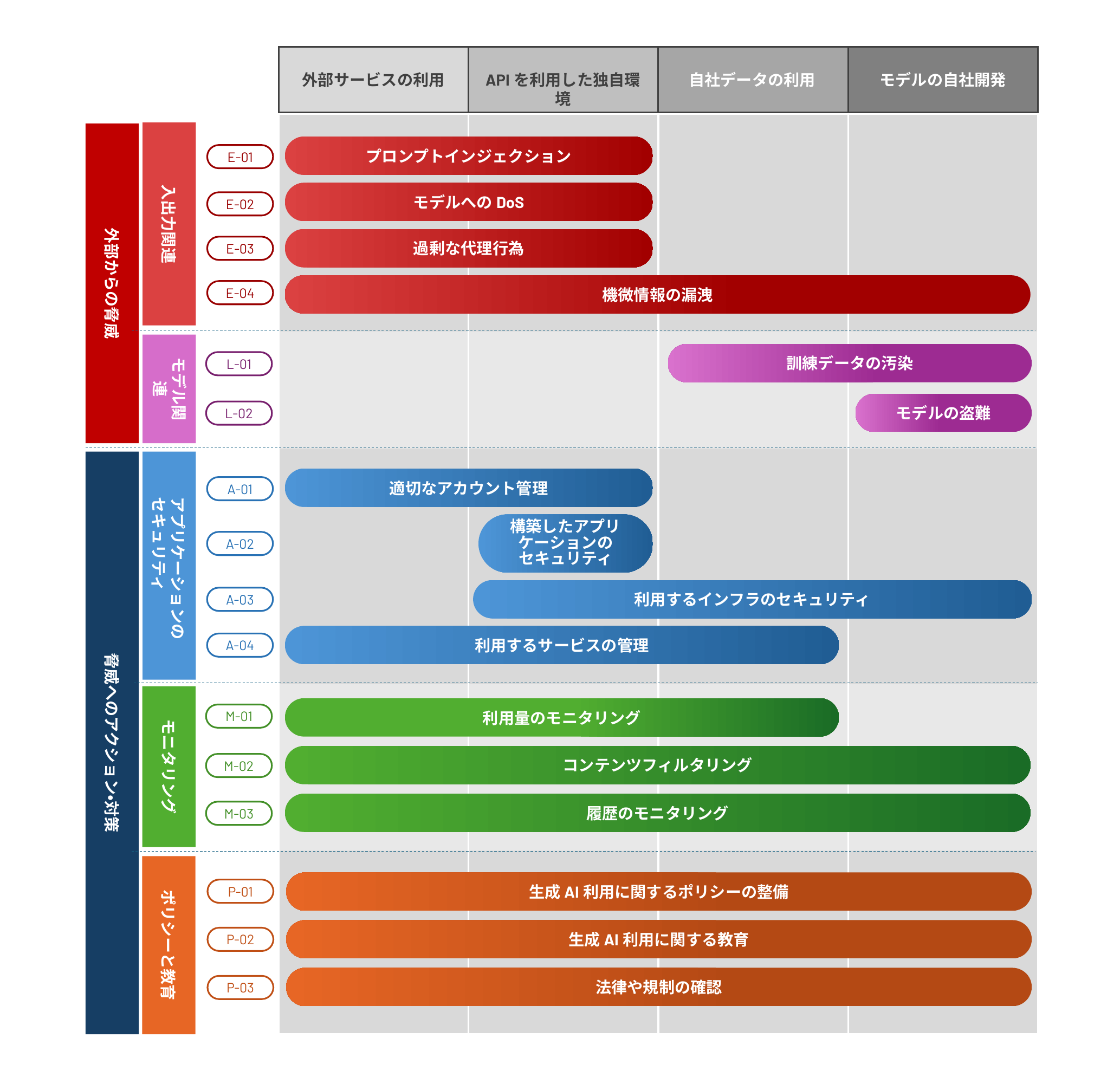

外部サービスの利用
APIを利用した独自環境
自社データの利用
モデルの自社開発

プロンプトインジェクション
E-01
入出力関連
モデルへのDoS
E-02
外部からの脅威
過剰な代理行為
E-03
機微情報の漏洩
E-04

モデル関連
訓練データの汚染
L-01
モデルの盗難
L-02

適切なアカウント管理
A-01
アプリケーションの
セキュリティ
構築したアプリケーションの
セキュリティ
A-02
利用するインフラのセキュリティ
A-03
脅威へのアクション・対策
利用するサービスの管理
A-04

利用量のモニタリング
M-01
モニタリング
コンテンツフィルタリング
M-02
履歴のモニタリング
M-03

生成AI利用に関するポリシーの整備
ポリシーと教育
P-01
生成AI利用に関する教育
P-02
法律や規制の確認
P-03